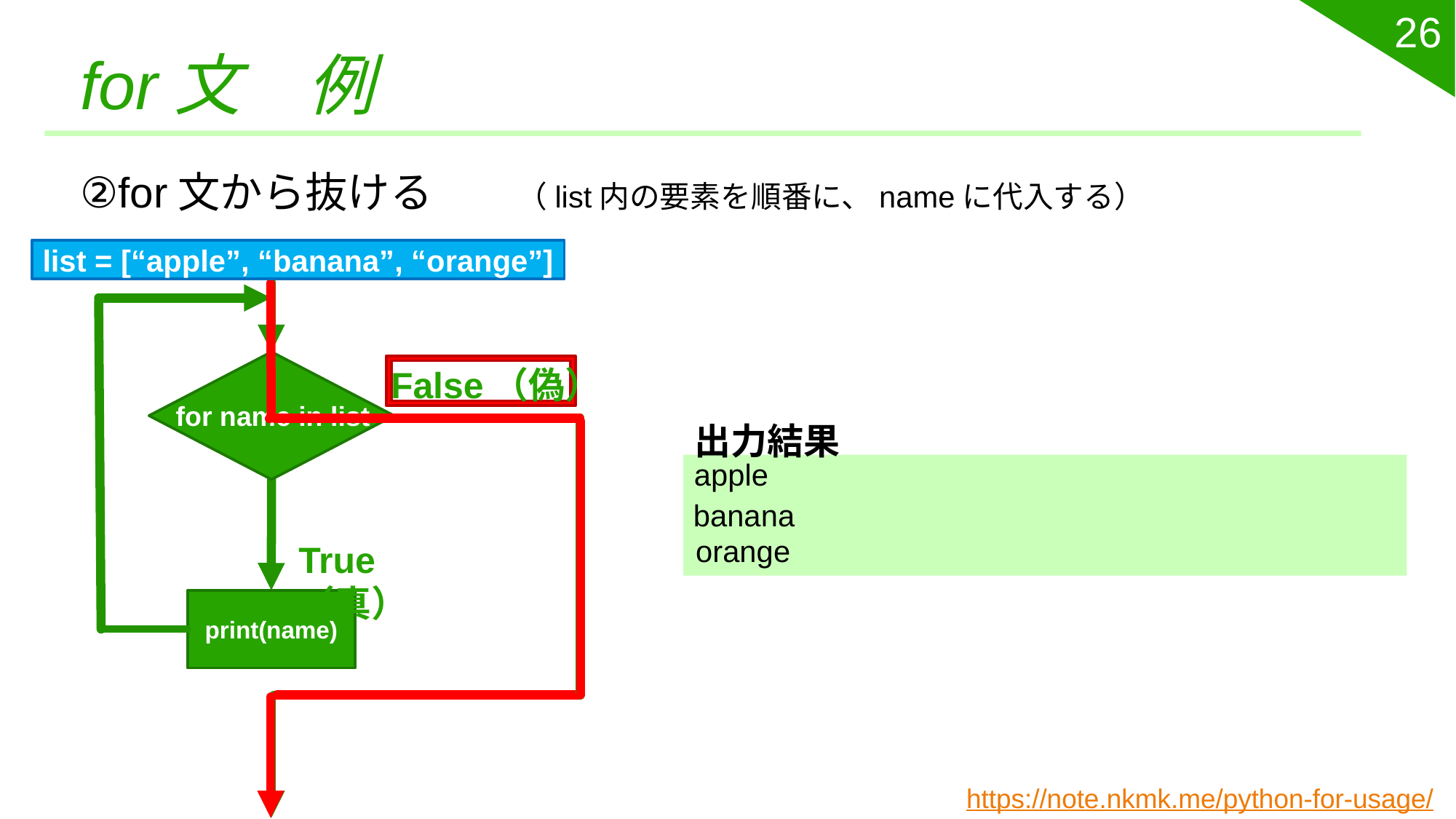

26
# for文　例
②for文から抜ける　　（list内の要素を順番に、nameに代入する）
list = [“apple”, “banana”, “orange”]

False（偽）
出力結果
for name in list
apple

banana
orange
True（真）
print(name)
https://note.nkmk.me/python-for-usage/